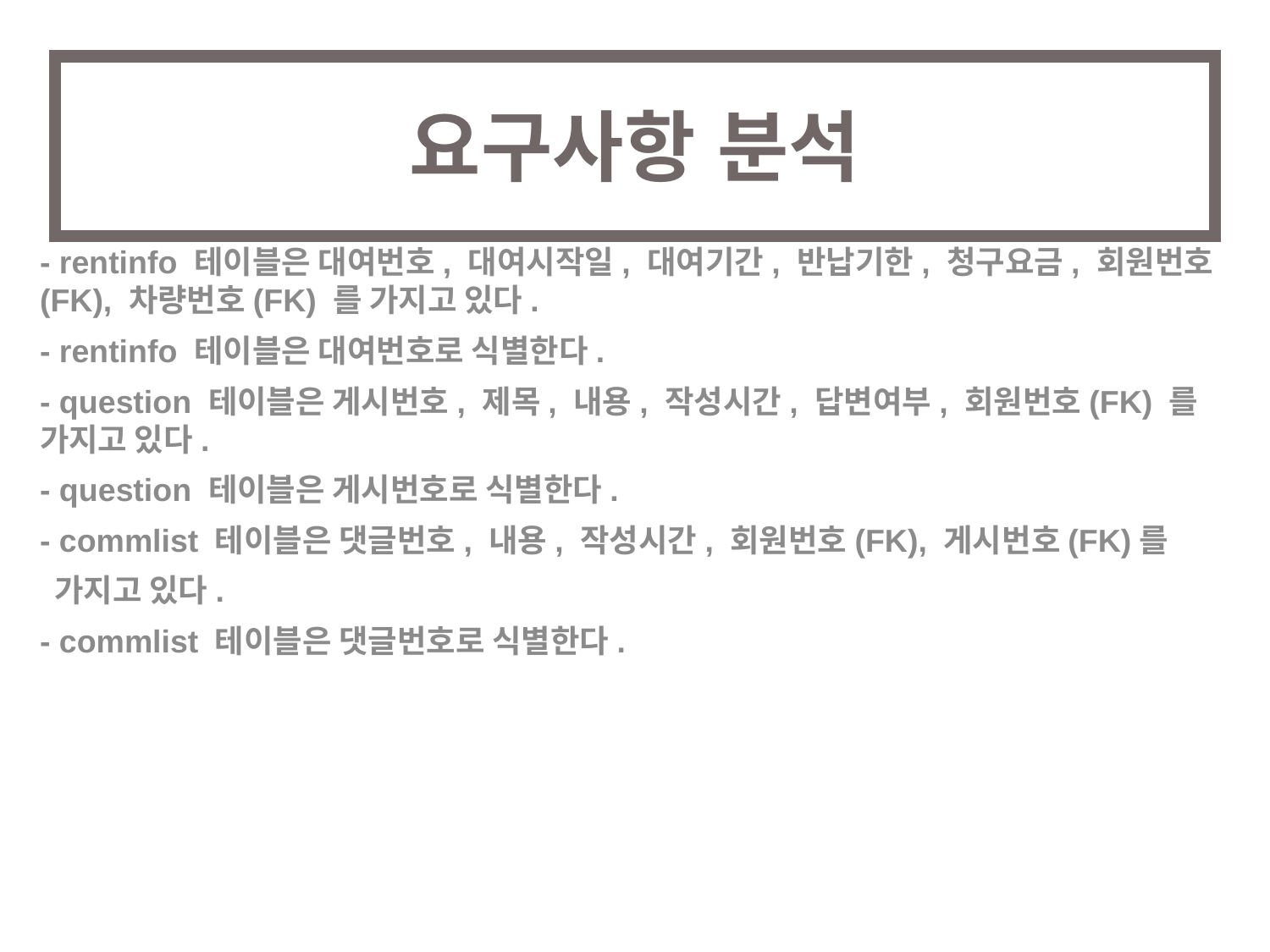

# 요구사항 분석
- rentinfo 테이블은 대여번호, 대여시작일, 대여기간, 반납기한, 청구요금, 회원번호(FK), 차량번호(FK) 를 가지고 있다.
- rentinfo 테이블은 대여번호로 식별한다.
- question 테이블은 게시번호, 제목, 내용, 작성시간, 답변여부, 회원번호(FK) 를 가지고 있다.
- question 테이블은 게시번호로 식별한다.
- commlist 테이블은 댓글번호, 내용, 작성시간, 회원번호(FK), 게시번호(FK)를
 가지고 있다.
- commlist 테이블은 댓글번호로 식별한다.